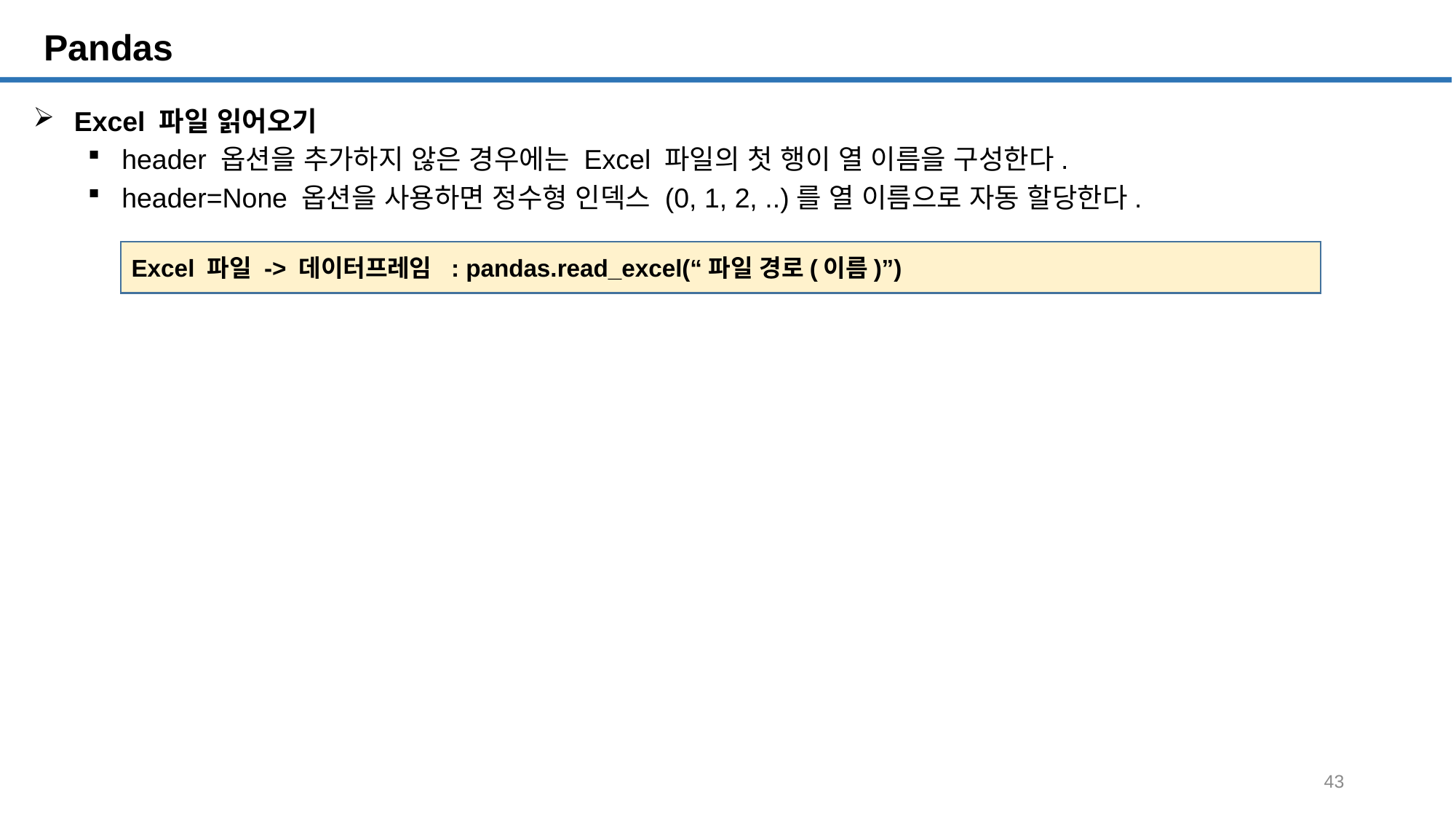

SQL 튜닝 개요
# Pandas

Excel 파일 읽어오기
header 옵션을 추가하지 않은 경우에는 Excel 파일의 첫 행이 열 이름을 구성한다.
header=None 옵션을 사용하면 정수형 인덱스 (0, 1, 2, ..)를 열 이름으로 자동 할당한다.
Excel 파일 -> 데이터프레임  : pandas.read_excel(“파일 경로(이름)”)
43